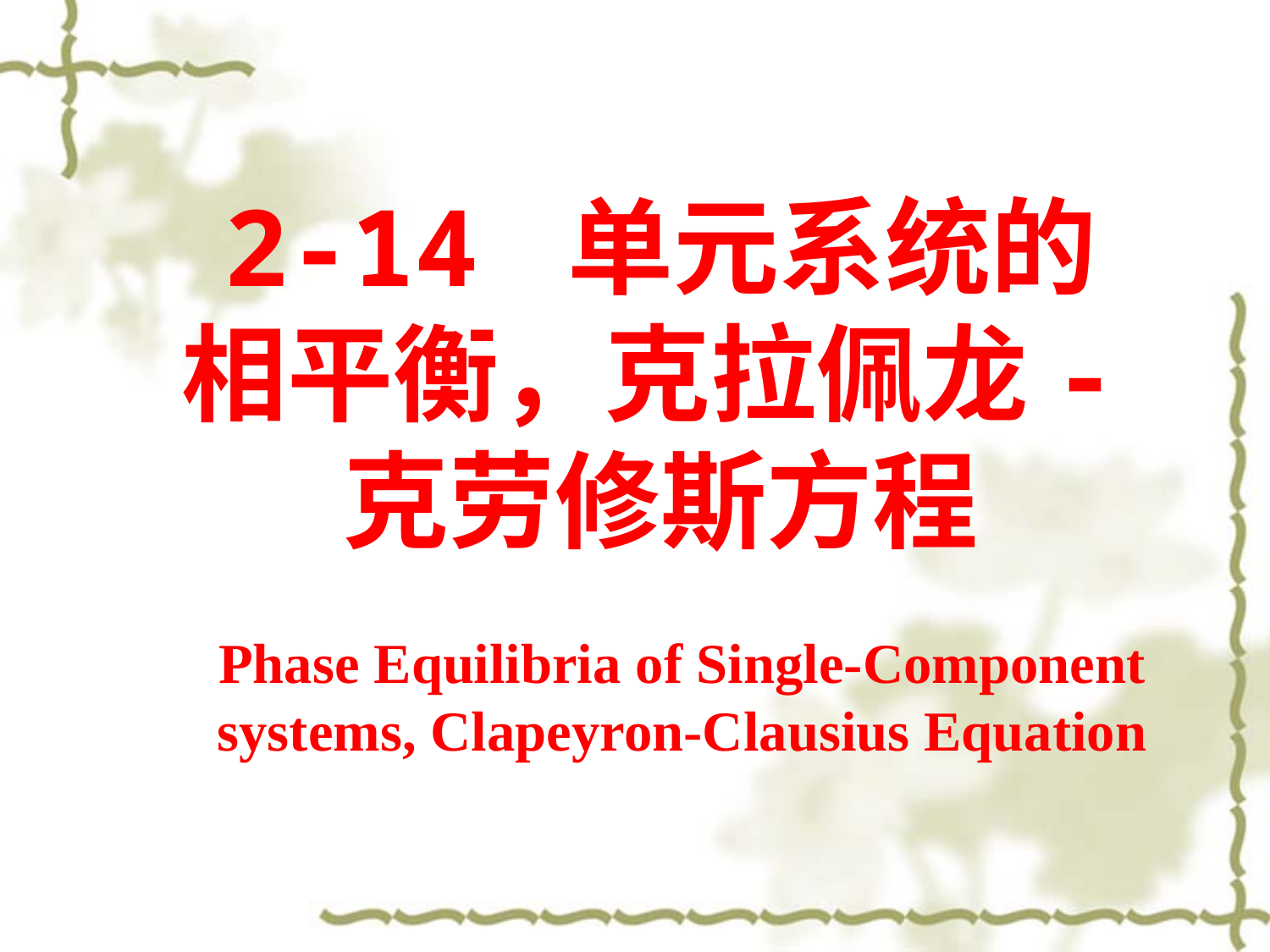

2-14 单元系统的相平衡，克拉佩龙-克劳修斯方程
Phase Equilibria of Single-Component systems, Clapeyron-Clausius Equation